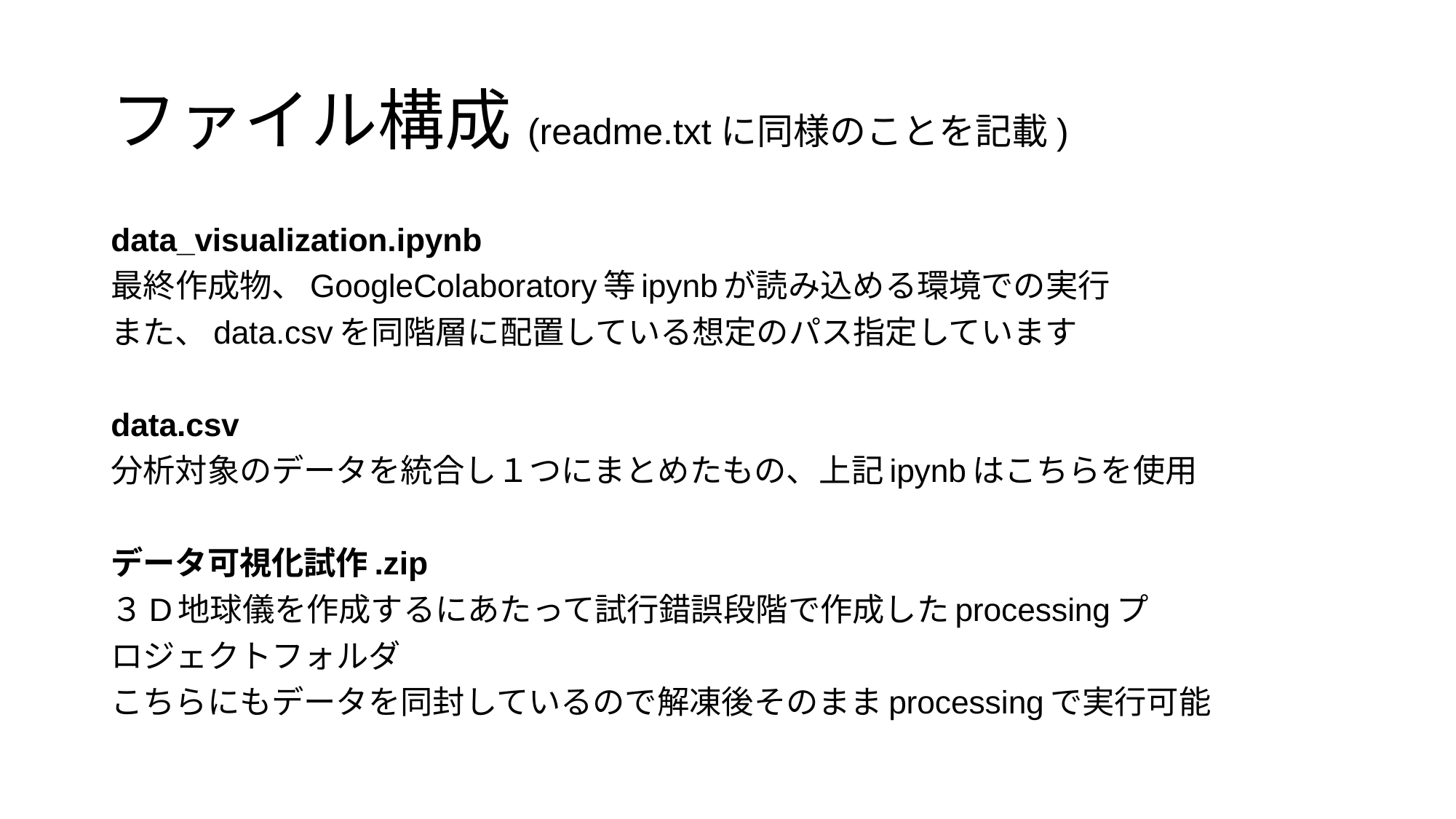

# ファイル構成(readme.txtに同様のことを記載)
data_visualization.ipynb
最終作成物、GoogleColaboratory等ipynbが読み込める環境での実行
また、data.csvを同階層に配置している想定のパス指定しています

data.csv
分析対象のデータを統合し１つにまとめたもの、上記ipynbはこちらを使用

データ可視化試作.zip
３D地球儀を作成するにあたって試行錯誤段階で作成したprocessingプ
ロジェクトフォルダ
こちらにもデータを同封しているので解凍後そのままprocessingで実行可能